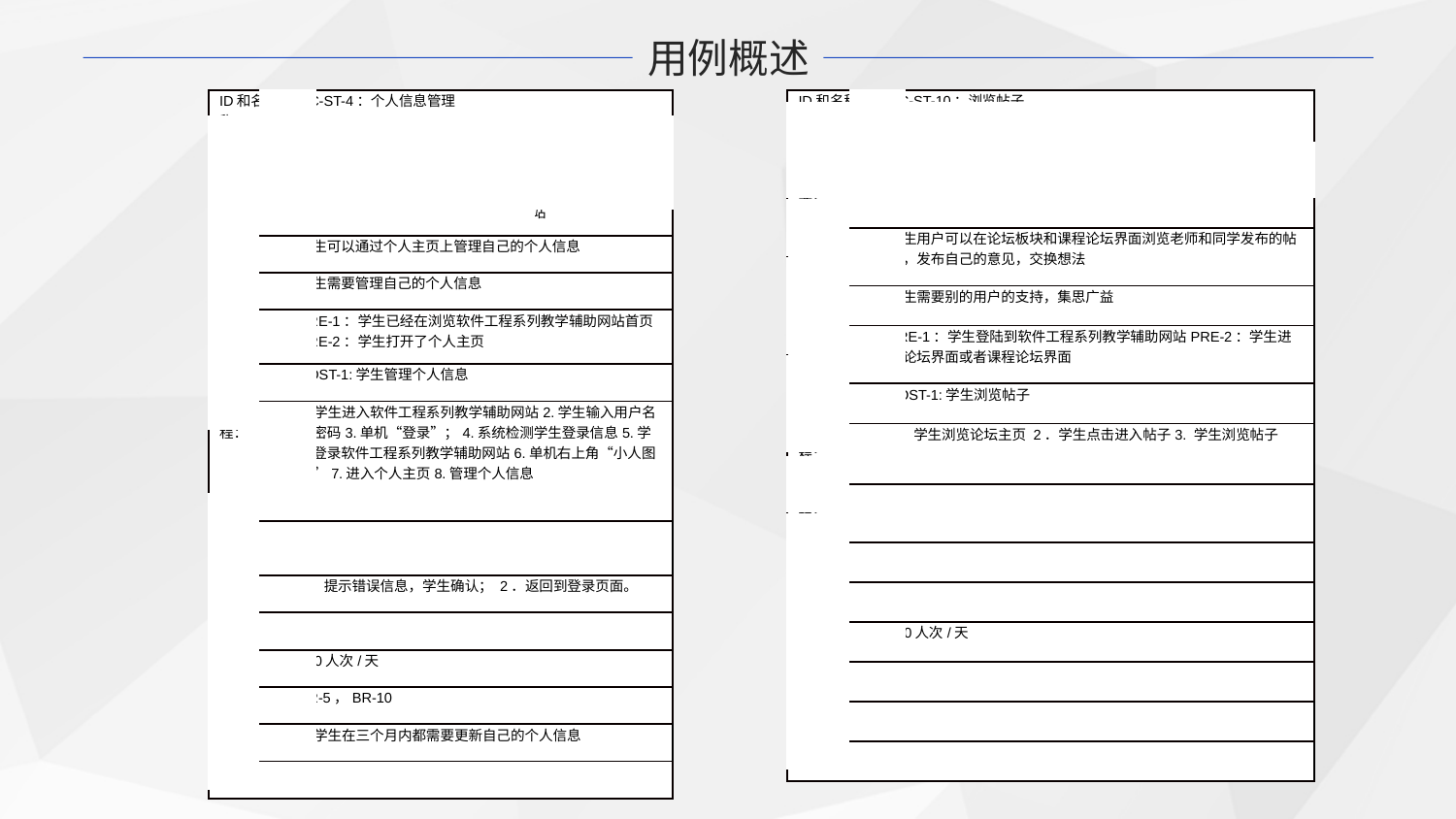

用例概述

| ID和名称： | UC-ST-4：个人信息管理 |  |  |
| --- | --- | --- | --- |
| 创建人： | 金志超 | 创建日期： | 2017-12-2 |
| 主要操作者： | 学生 | 次要操作者： | 软件工程系列教学辅助网站 |
| 描述： | 学生可以通过个人主页上管理自己的个人信息 |  |  |
| 触发器： | 学生需要管理自己的个人信息 |  |  |
| 前置条件： | PRE-1：学生已经在浏览软件工程系列教学辅助网站首页PRE-2：学生打开了个人主页 |  |  |
| 后置条件： | POST-1:学生管理个人信息 |  |  |
| 一般性流程： | 1.学生进入软件工程系列教学辅助网站2.学生输入用户名和密码3.单机“登录”；4.系统检测学生登录信息5.学生登录软件工程系列教学辅助网站6.单机右上角“小人图标”7.进入个人主页8.管理个人信息 |  |  |
| 选择性流程： | 无 |  |  |
| 异常： | 1．提示错误信息，学生确认； 2．返回到登录页面。 |  |  |
| 优先级： | 高 |  |  |
| 使用频率 | 200人次/天 |  |  |
| 业务规则： | BR-5，BR-10 |  |  |
| 假设： | 1.学生在三个月内都需要更新自己的个人信息 |  |  |
| 其他信息： | 无 |  |  |
| ID和名称： | UC-ST-10：浏览帖子 |  |  |
| --- | --- | --- | --- |
| 创建人： | 金志超 | 创建日期： | 2017-12-2 |
| 主要操作者： | 学生 | 次要操作者： | 软件工程系列教学辅助网站 |
| 描述： | 学生用户可以在论坛板块和课程论坛界面浏览老师和同学发布的帖子，发布自己的意见，交换想法 |  |  |
| 触发器： | 学生需要别的用户的支持，集思广益 |  |  |
| 前置条件： | PRE-1：学生登陆到软件工程系列教学辅助网站PRE-2：学生进入论坛界面或者课程论坛界面 |  |  |
| 后置条件： | POST-1:学生浏览帖子 |  |  |
| 一般性流程： | 1．学生浏览论坛主页 2．学生点击进入帖子3. 学生浏览帖子 |  |  |
| 选择性流程： | 无 |  |  |
| 异常： | 无 |  |  |
| 优先级： | 高 |  |  |
| 使用频率 | 500人次/天 |  |  |
| 业务规则： | 无 |  |  |
| 假设： | 无 |  |  |
| 其他信息： | 无 |  |  |